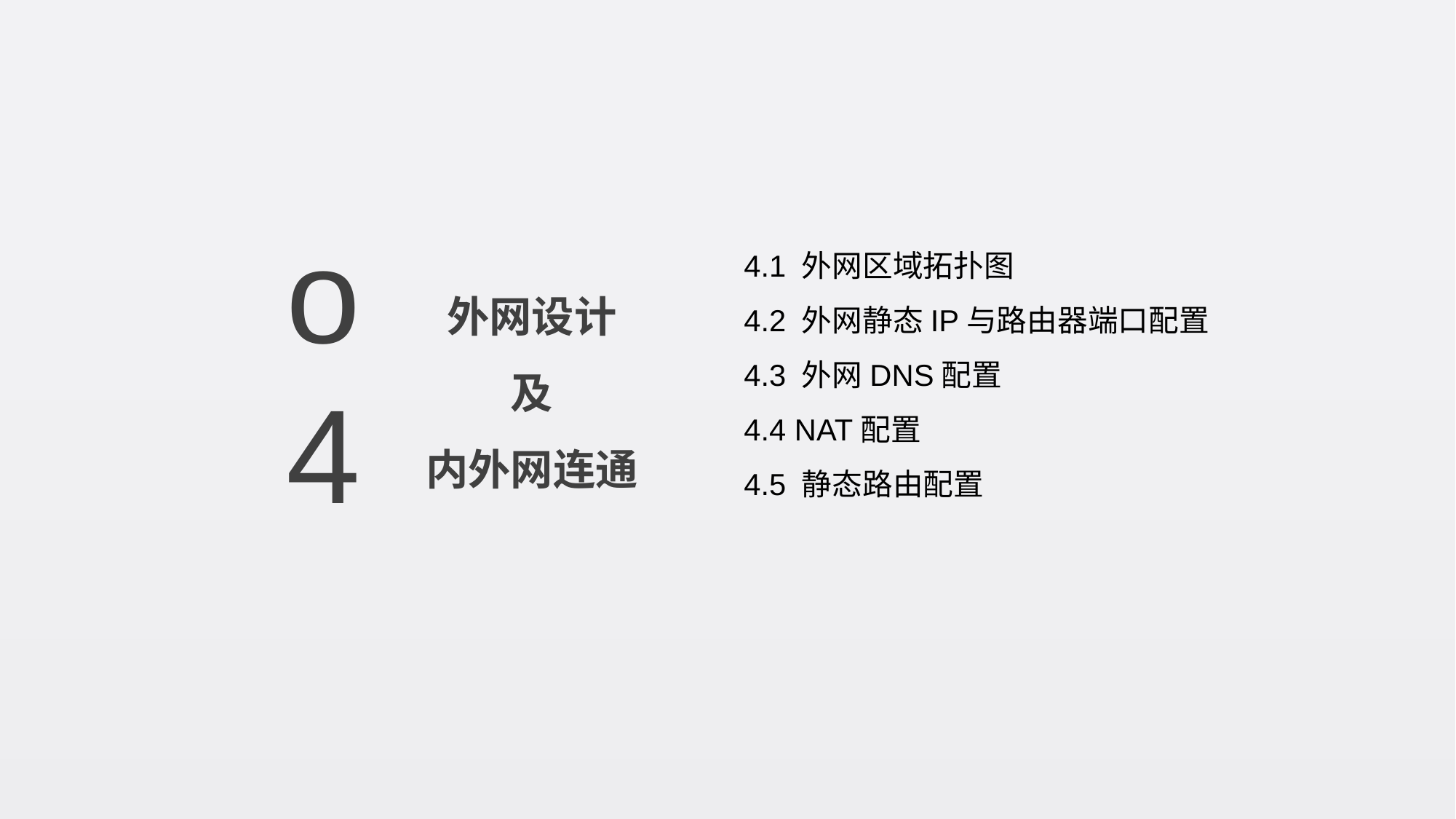

o4
4.1 外网区域拓扑图
4.2 外网静态IP与路由器端口配置
4.3 外网DNS配置
4.4 NAT配置
4.5 静态路由配置
外网设计
及
内外网连通